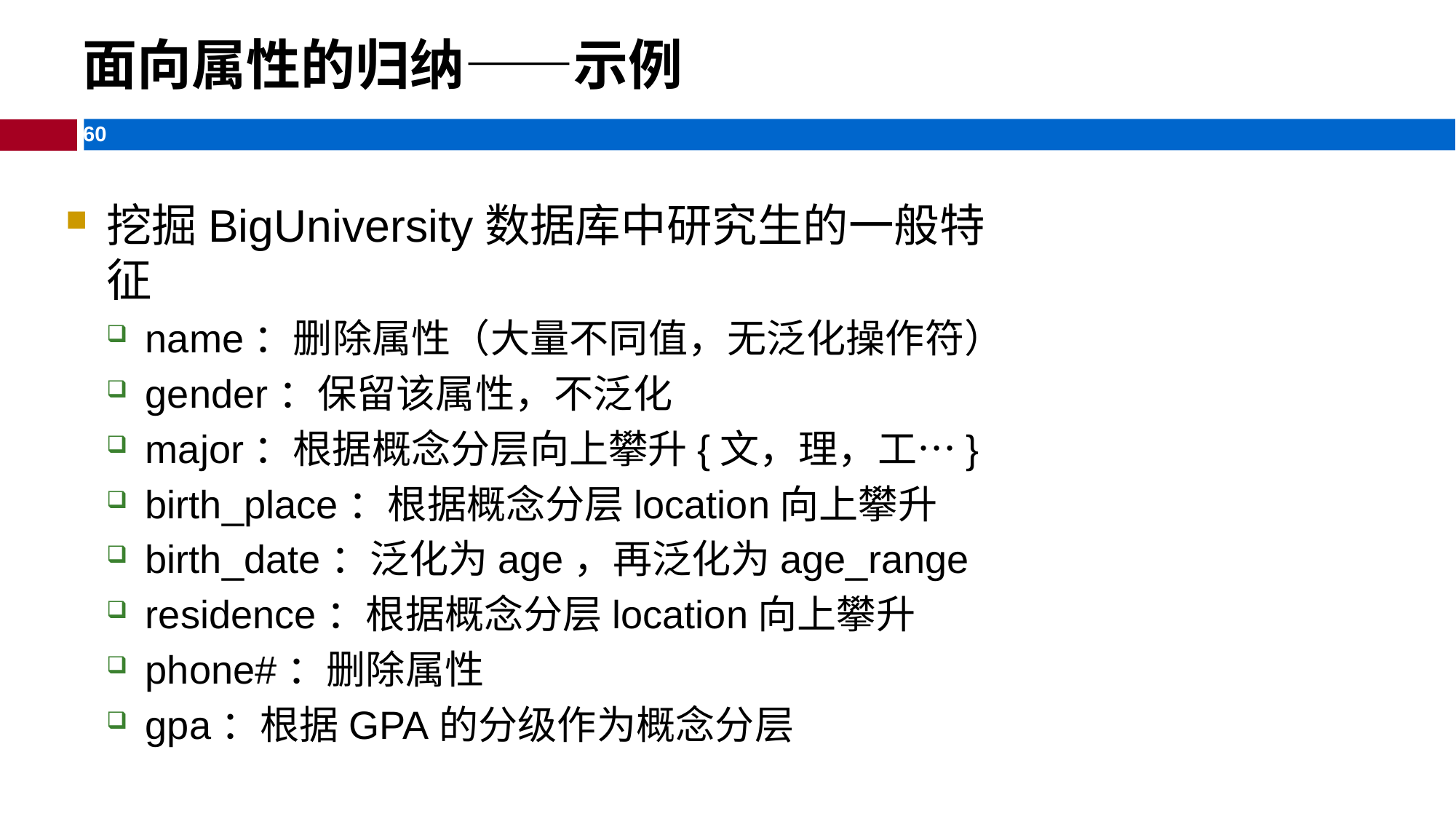

面向属性的归纳——示例
挖掘BigUniversity数据库中研究生的一般特征
name：删除属性（大量不同值，无泛化操作符）
gender：保留该属性，不泛化
major：根据概念分层向上攀升{文，理，工…}
birth_place：根据概念分层location向上攀升
birth_date：泛化为age，再泛化为age_range
residence：根据概念分层location向上攀升
phone#：删除属性
gpa：根据GPA的分级作为概念分层